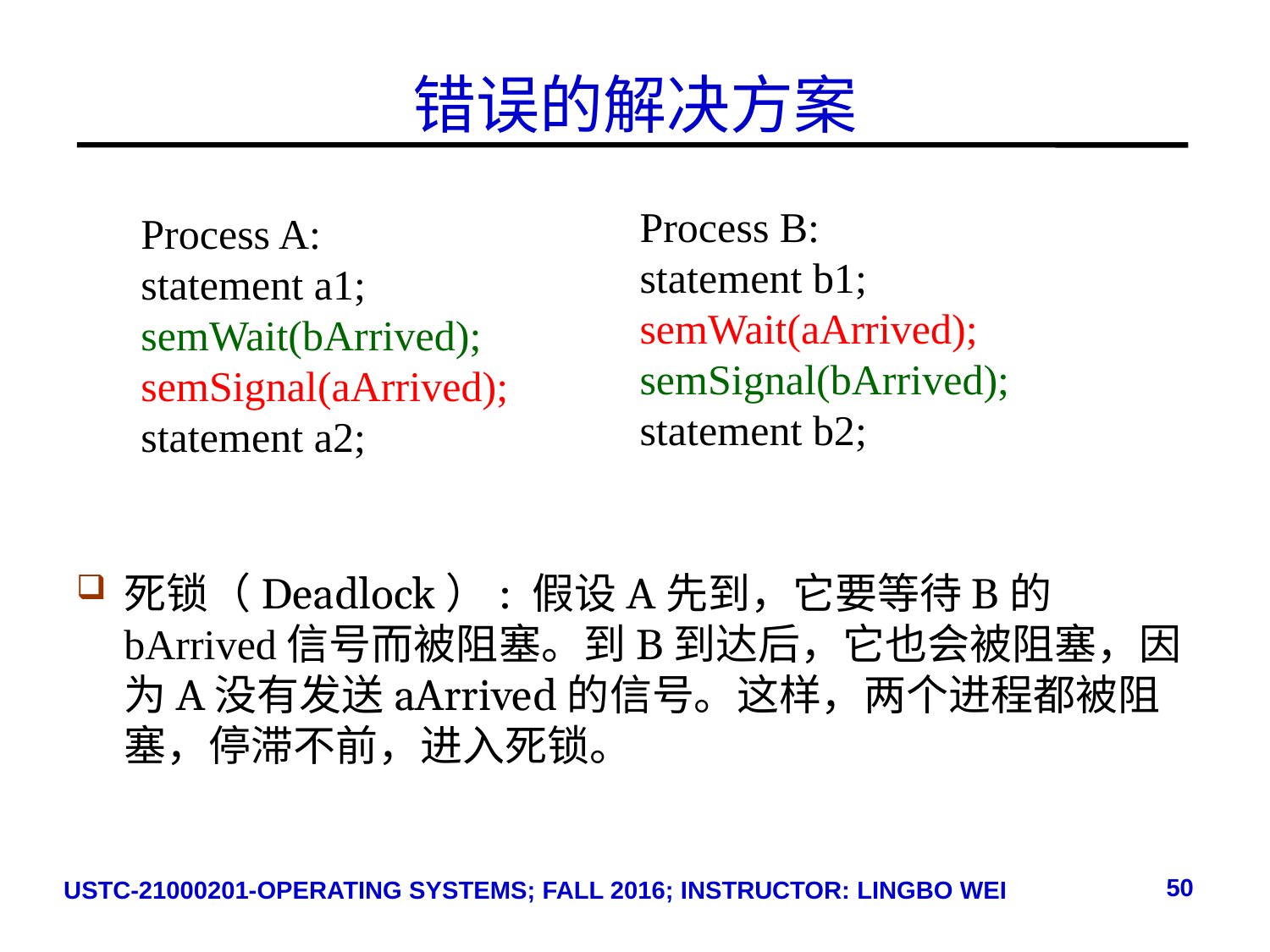

# 错误的解决方案
Process B:
statement b1;
semWait(aArrived);
semSignal(bArrived);
statement b2;
Process A:
statement a1;
semWait(bArrived);
semSignal(aArrived);
statement a2;
死锁（Deadlock）: 假设A先到，它要等待B的bArrived信号而被阻塞。到B到达后，它也会被阻塞，因为A没有发送aArrived的信号。这样，两个进程都被阻塞，停滞不前，进入死锁。
50
USTC-21000201-OPERATING SYSTEMS; FALL 2016; INSTRUCTOR: LINGBO WEI